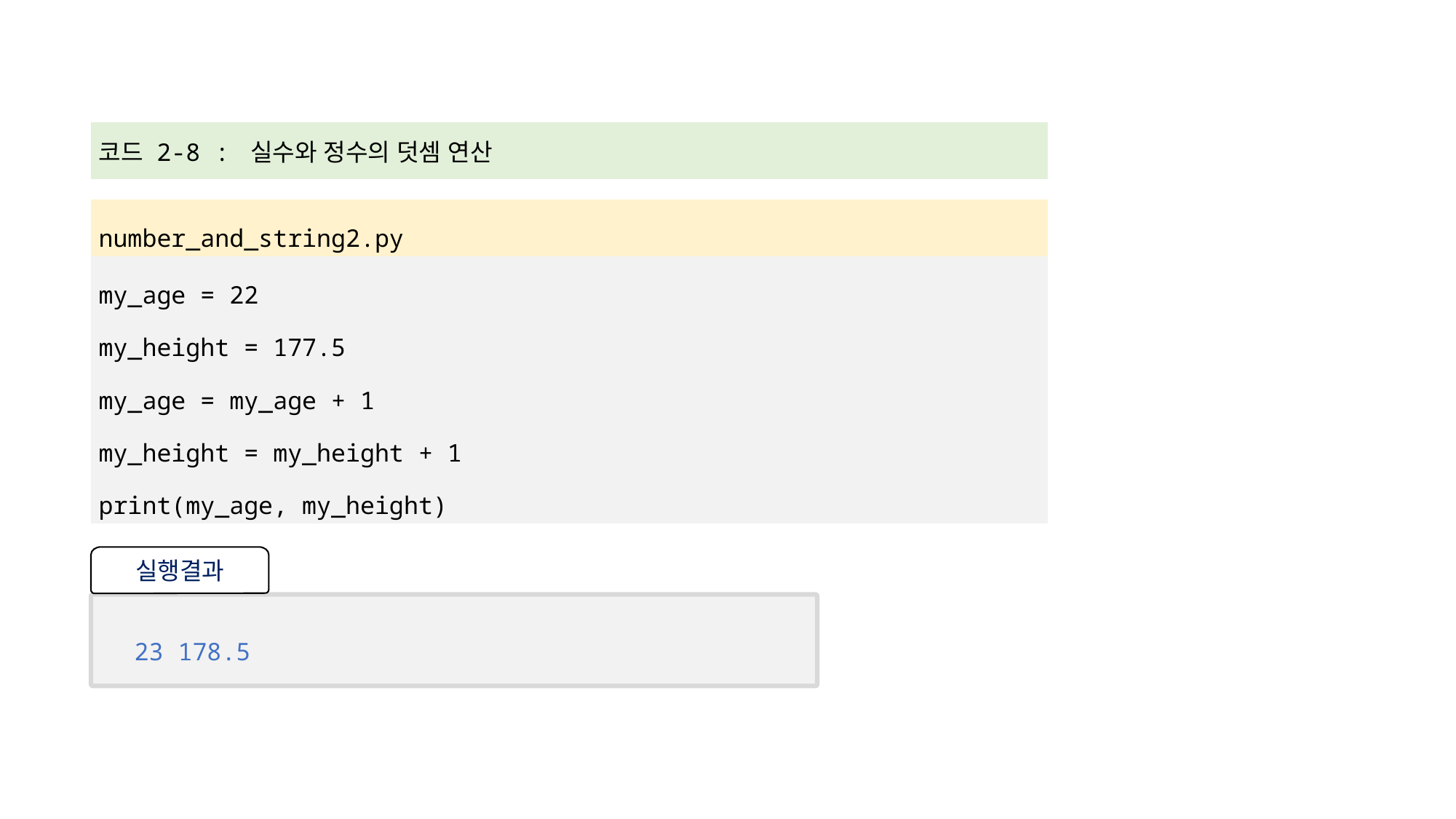

| 코드 2-8 : 실수와 정수의 덧셈 연산 |
| --- |
|  |
| number\_and\_string2.py |
| my\_age = 22 my\_height = 177.5 my\_age = my\_age + 1 my\_height = my\_height + 1 print(my\_age, my\_height) |
실행결과

23 178.5